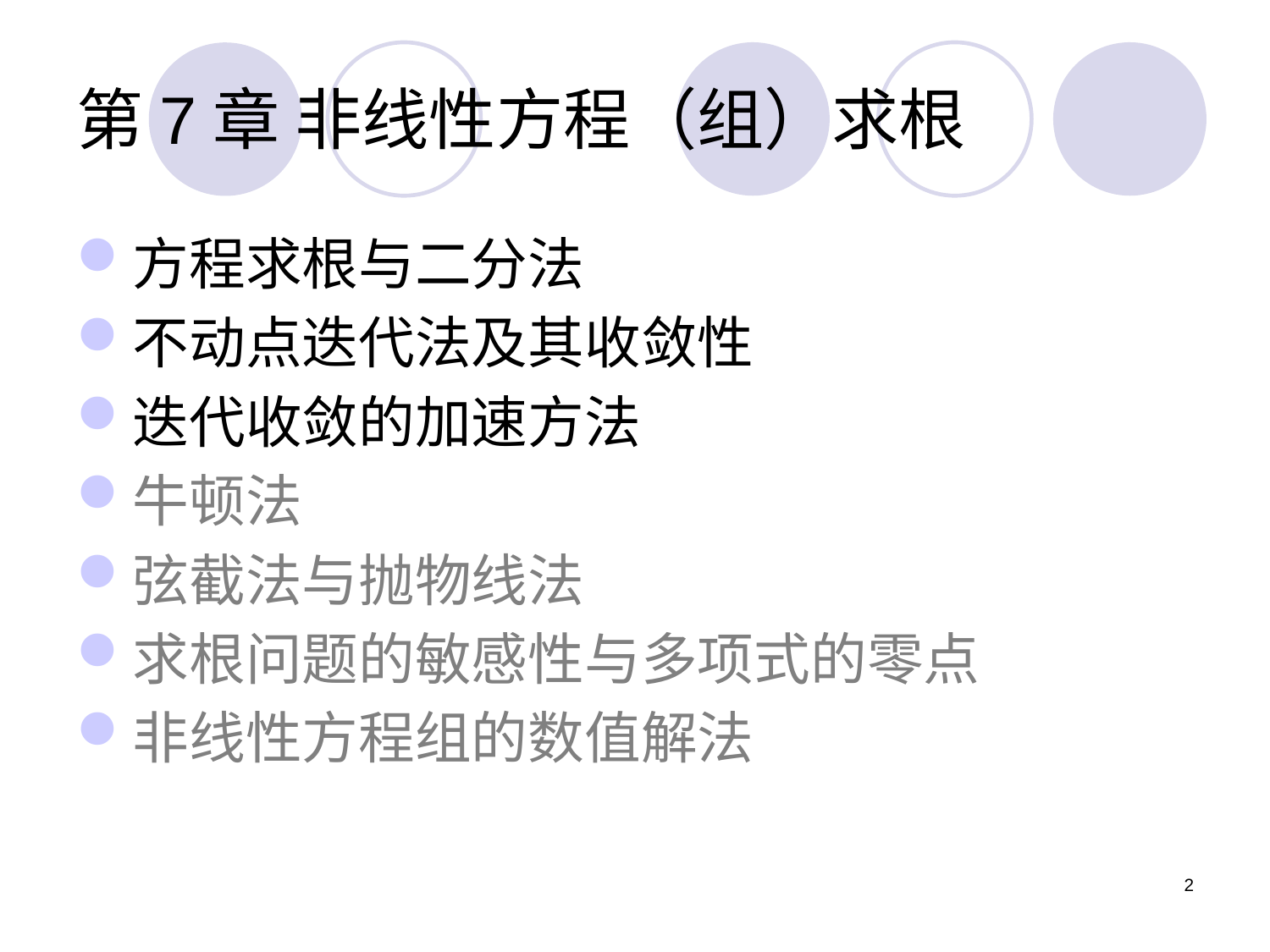

# 第7章 非线性方程（组）求根
方程求根与二分法
不动点迭代法及其收敛性
迭代收敛的加速方法
牛顿法
弦截法与抛物线法
求根问题的敏感性与多项式的零点
非线性方程组的数值解法
2